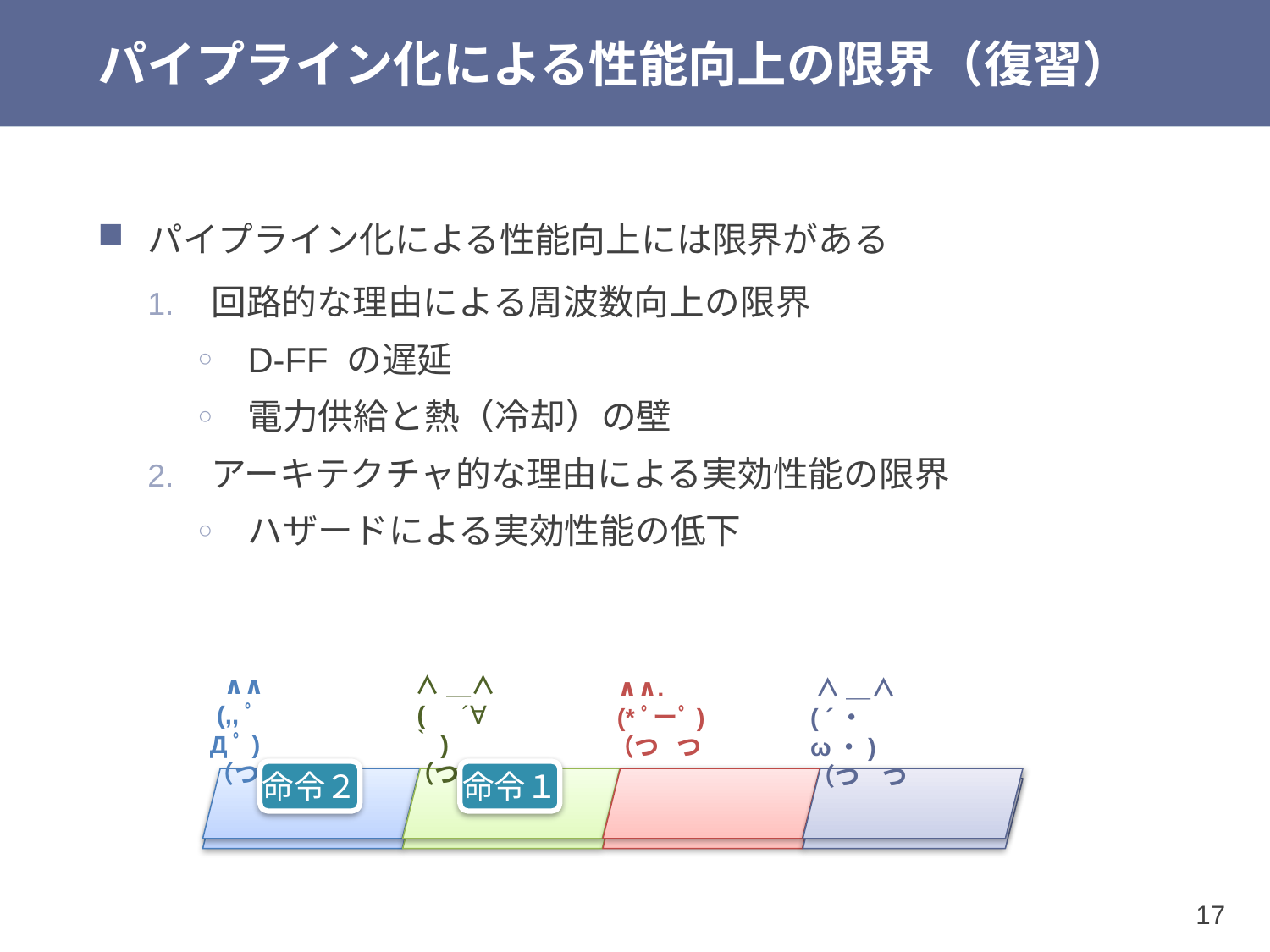

# パイプライン化による性能向上の限界（復習）
パイプライン化による性能向上には限界がある
回路的な理由による周波数向上の限界
D-FF の遅延
電力供給と熱（冷却）の壁
アーキテクチャ的な理由による実効性能の限界
ハザードによる実効性能の低下
  ∧∧
 (,,ﾟДﾟ)
（つ   つ
 ∧＿∧
 (　´∀｀)
（つ    つ
 ∧∧.
 (*ﾟーﾟ)（つ   つ
 ∧＿∧
( ´・ω・)（つ    つ
命令２
命令１